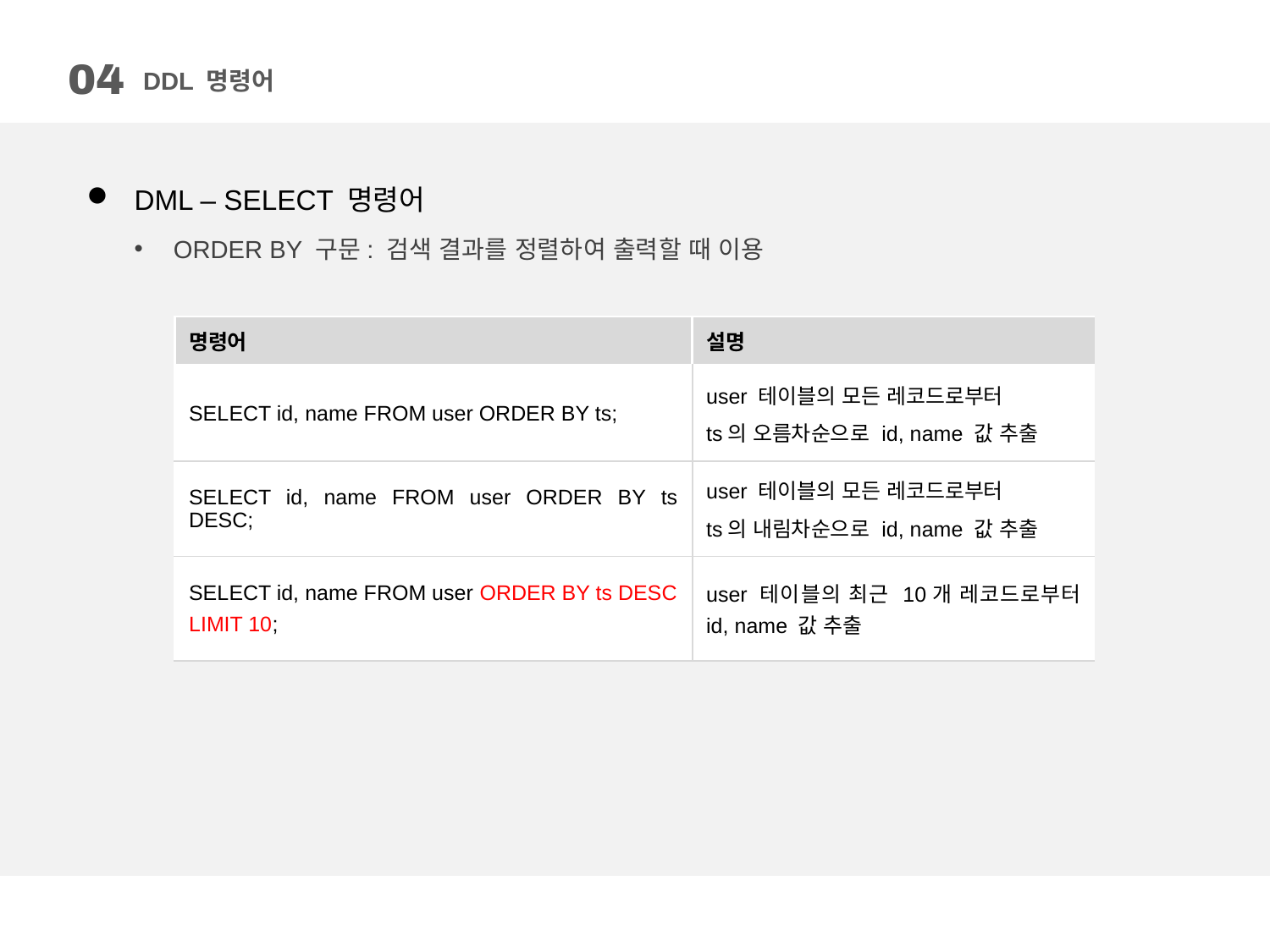

04
DDL 명령어
DML – SELECT 명령어
ORDER BY 구문: 검색 결과를 정렬하여 출력할 때 이용
| 명령어 | 설명 |
| --- | --- |
| SELECT id, name FROM user ORDER BY ts; | user 테이블의 모든 레코드로부터 ts의 오름차순으로 id, name 값 추출 |
| SELECT id, name FROM user ORDER BY ts DESC; | user 테이블의 모든 레코드로부터 ts의 내림차순으로 id, name 값 추출 |
| SELECT id, name FROM user ORDER BY ts DESC LIMIT 10; | user 테이블의 최근 10개 레코드로부터 id, name 값 추출 |